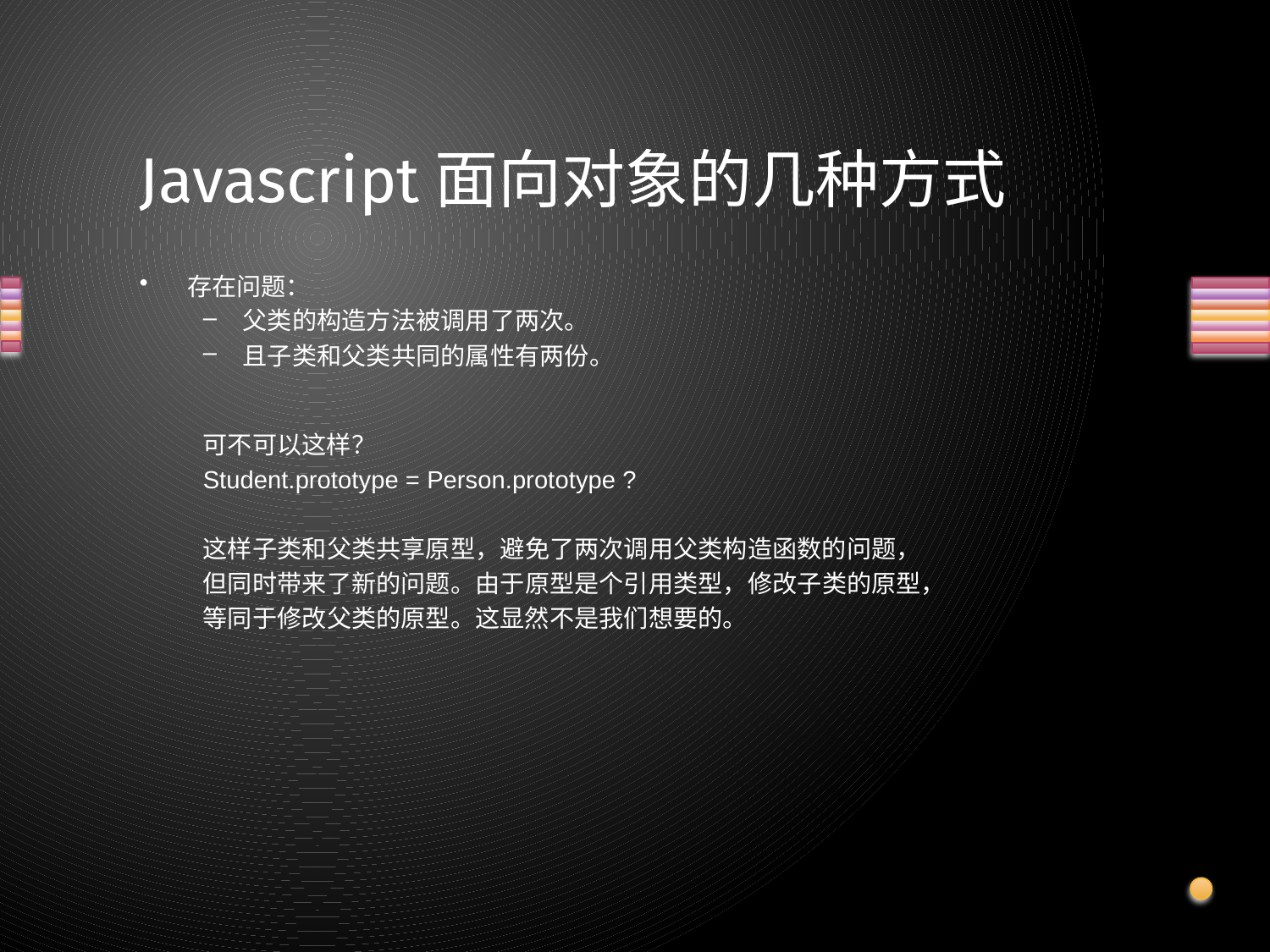

# Javascript面向对象的几种方式

存在问题：
父类的构造方法被调用了两次。
且子类和父类共同的属性有两份。

可不可以这样？
Student.prototype = Person.prototype ?

这样子类和父类共享原型，避免了两次调用父类构造函数的问题，
但同时带来了新的问题。由于原型是个引用类型，修改子类的原型，
等同于修改父类的原型。这显然不是我们想要的。